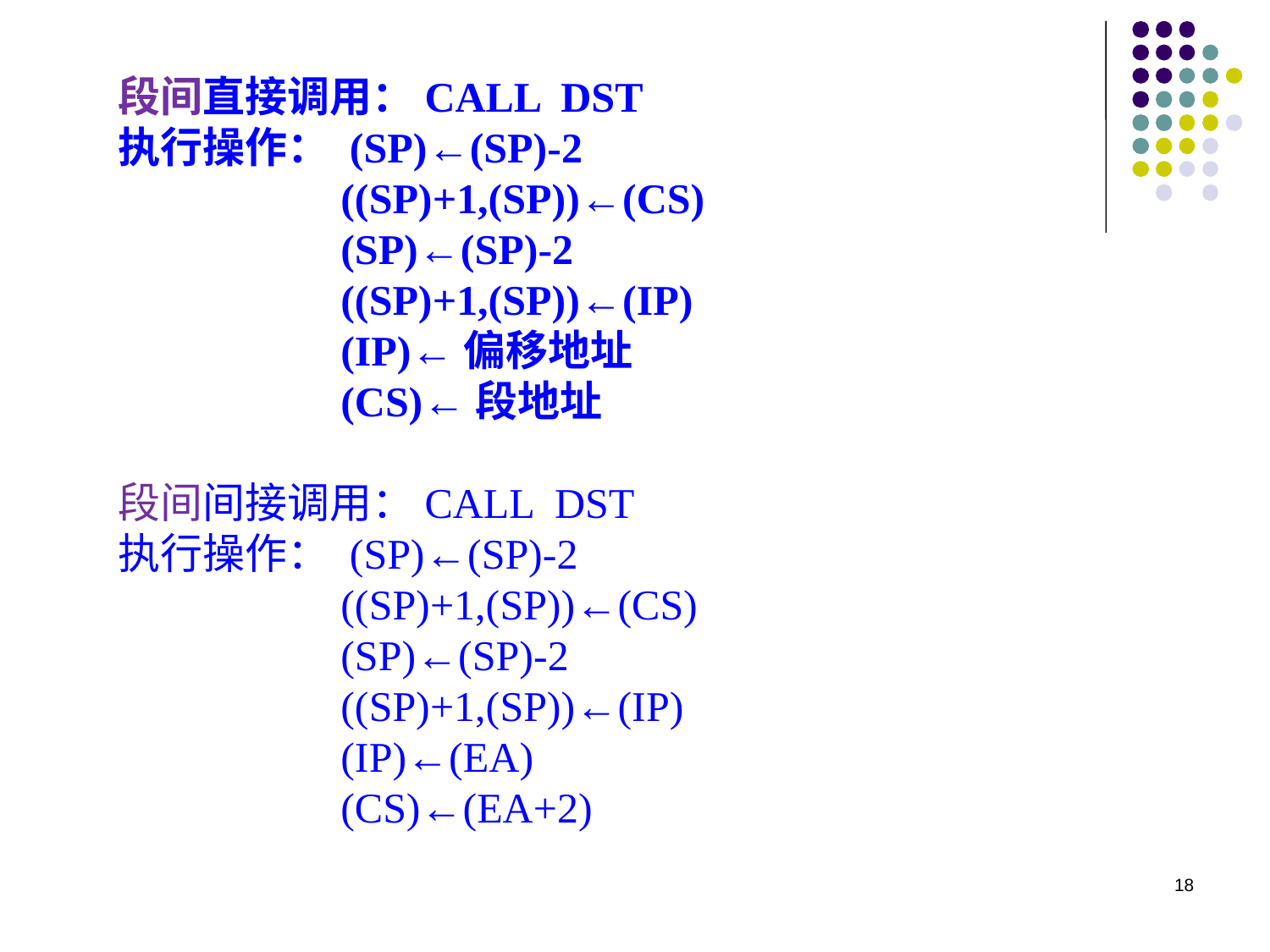

段间直接调用：CALL  DST
执行操作： (SP)←(SP)-2
                     ((SP)+1,(SP))←(CS)
                     (SP)←(SP)-2
                     ((SP)+1,(SP))←(IP)
                     (IP)←偏移地址
                     (CS)←段地址

段间间接调用：CALL  DST
执行操作： (SP)←(SP)-2
                     ((SP)+1,(SP))←(CS)
                     (SP)←(SP)-2
                     ((SP)+1,(SP))←(IP)
                     (IP)←(EA)
                     (CS)←(EA+2)
18